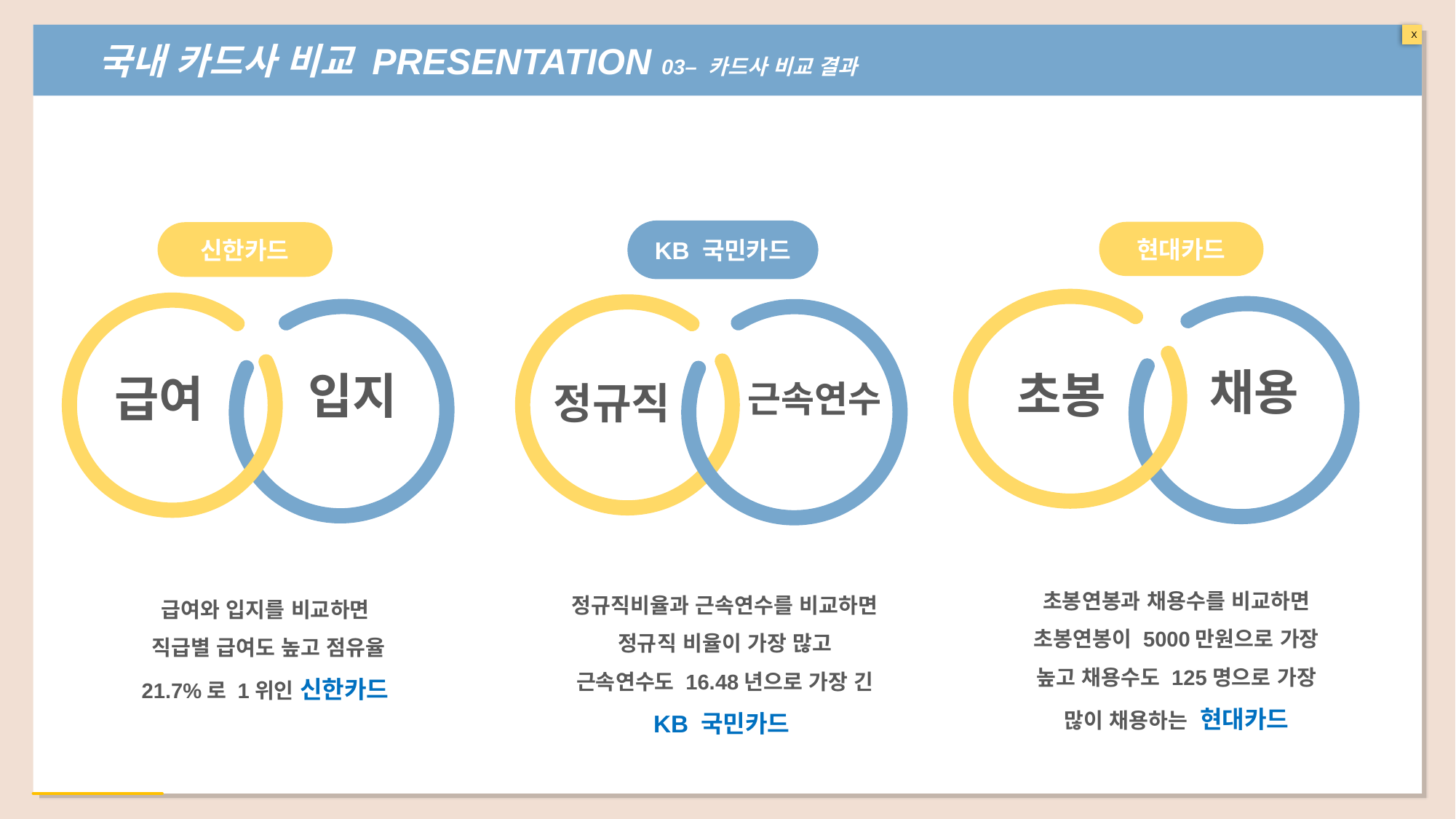

국내 카드사 비교 PRESENTATION 03– 카드사 비교 결과
X

KB 국민카드
현대카드

신한카드

채용
초봉
입지
급여
근속연수
정규직
초봉연봉과 채용수를 비교하면 초봉연봉이 5000만원으로 가장 높고 채용수도 125명으로 가장 많이 채용하는  현대카드
정규직비율과 근속연수를 비교하면 정규직 비율이 가장 많고 근속연수도 16.48년으로 가장 긴 KB 국민카드
급여와 입지를 비교하면
직급별 급여도 높고 점유율 21.7%로 1위인 신한카드